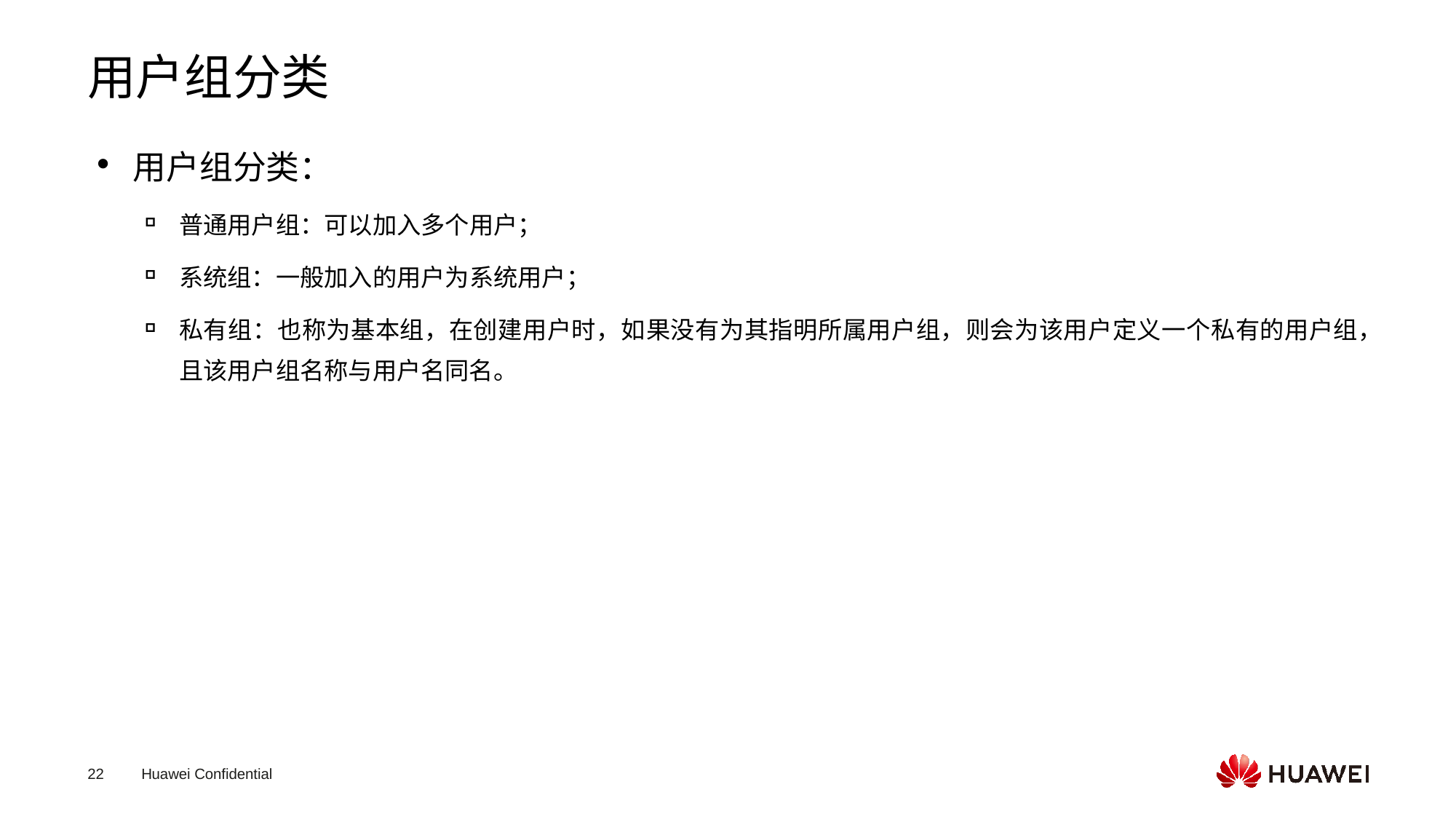

# 用户组分类
用户组分类：
普通用户组：可以加入多个用户；
系统组：一般加入的用户为系统用户；
私有组：也称为基本组，在创建用户时，如果没有为其指明所属用户组，则会为该用户定义一个私有的用户组，且该用户组名称与用户名同名。